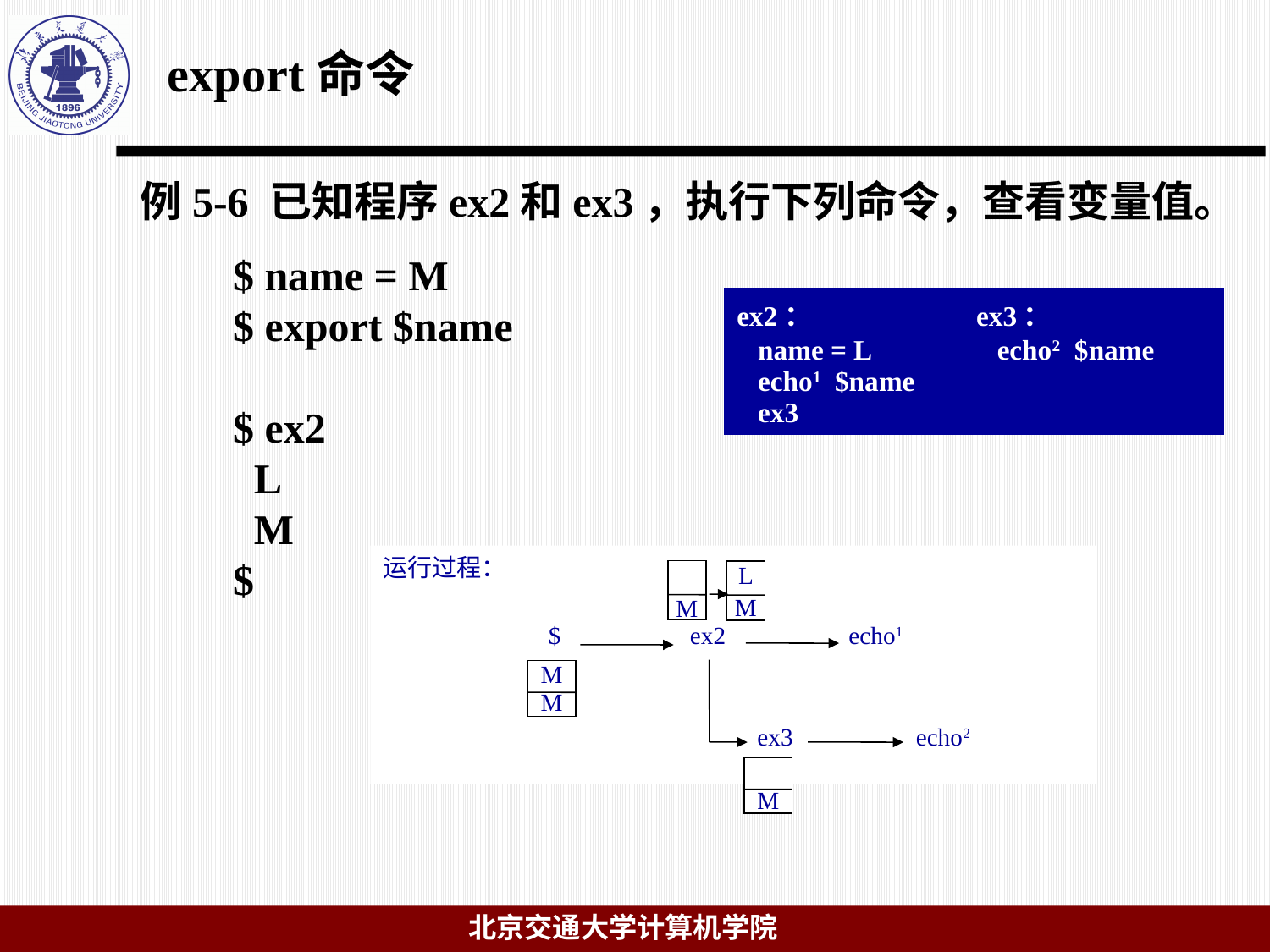

export命令
# 例5-6 已知程序ex2和ex3，执行下列命令，查看变量值。
$ name = M
$ export $name
$ ex2
  L
  M
$
| ex2： name = L echo1 $name ex3 | ex3： echo2 $name |
| --- | --- |

运行过程：

                           $                     ex2                    echo1

                                                             ex3                    echo2

M

L
M

M
M

M